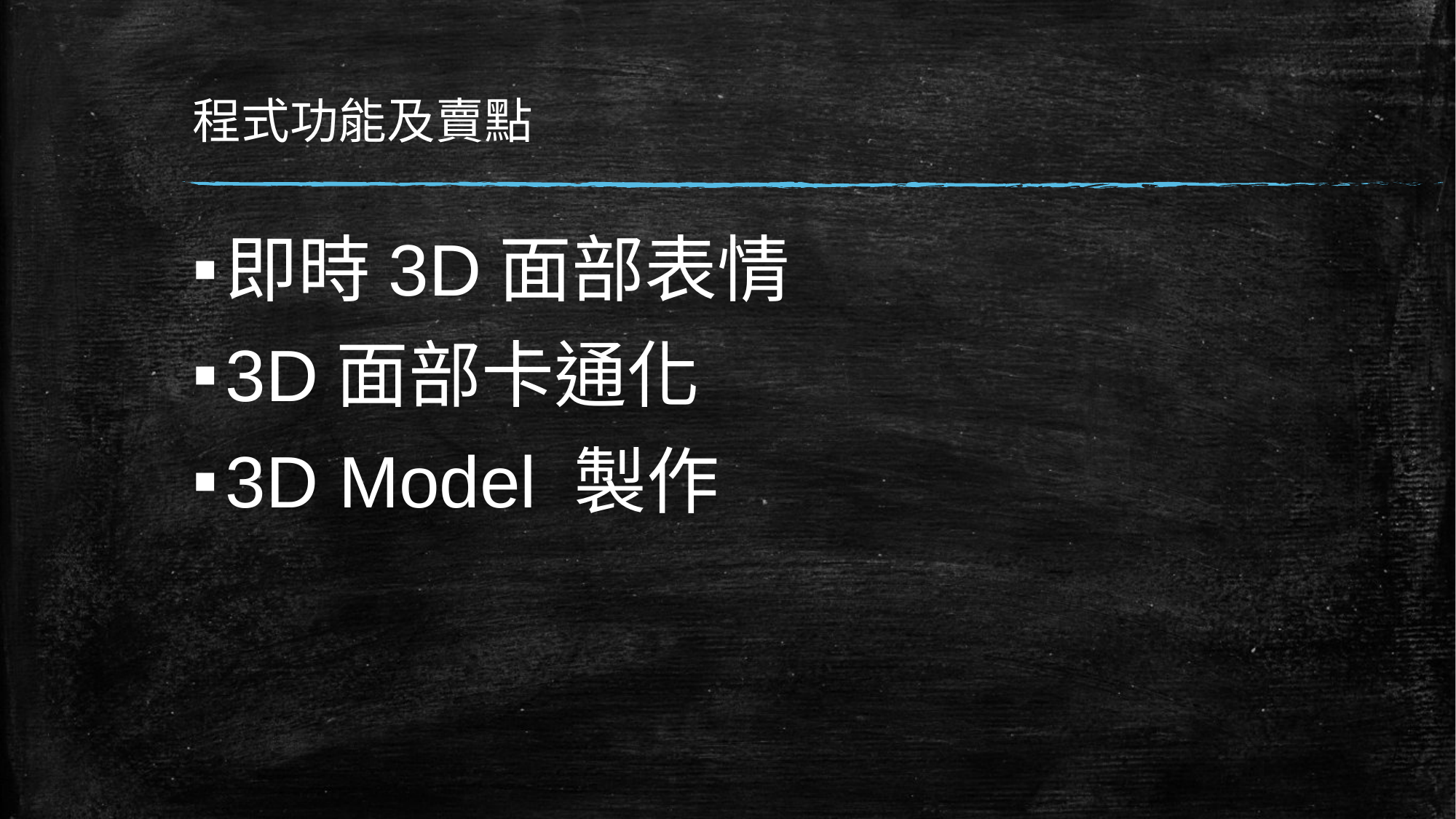

# 程式功能及賣點
即時3D面部表情
3D面部卡通化
3D Model 製作